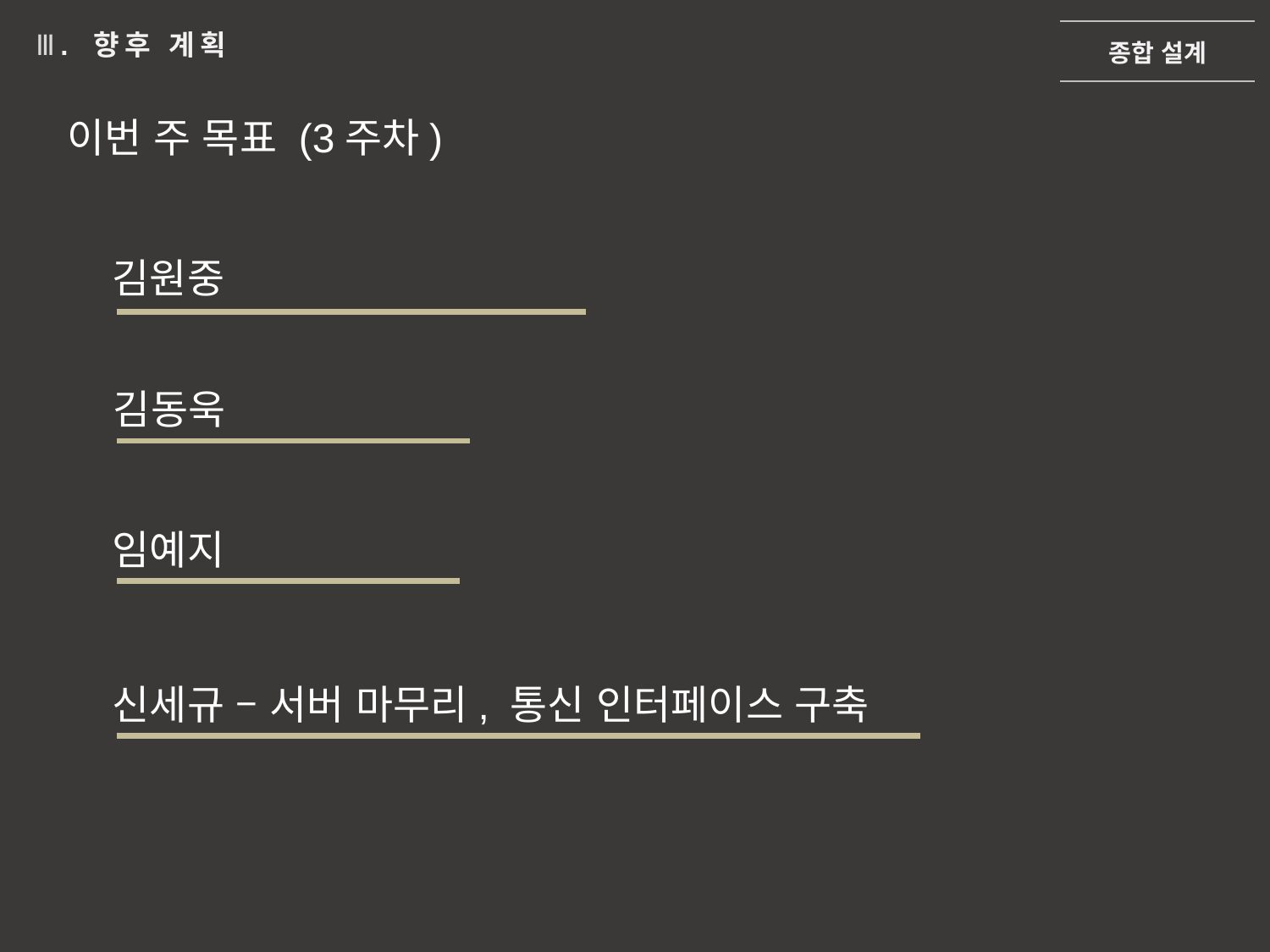

종합 설계
Ⅲ. 향후 계획
이번 주 목표 (3주차)
김원중
김동욱
임예지
신세규 – 서버 마무리, 통신 인터페이스 구축